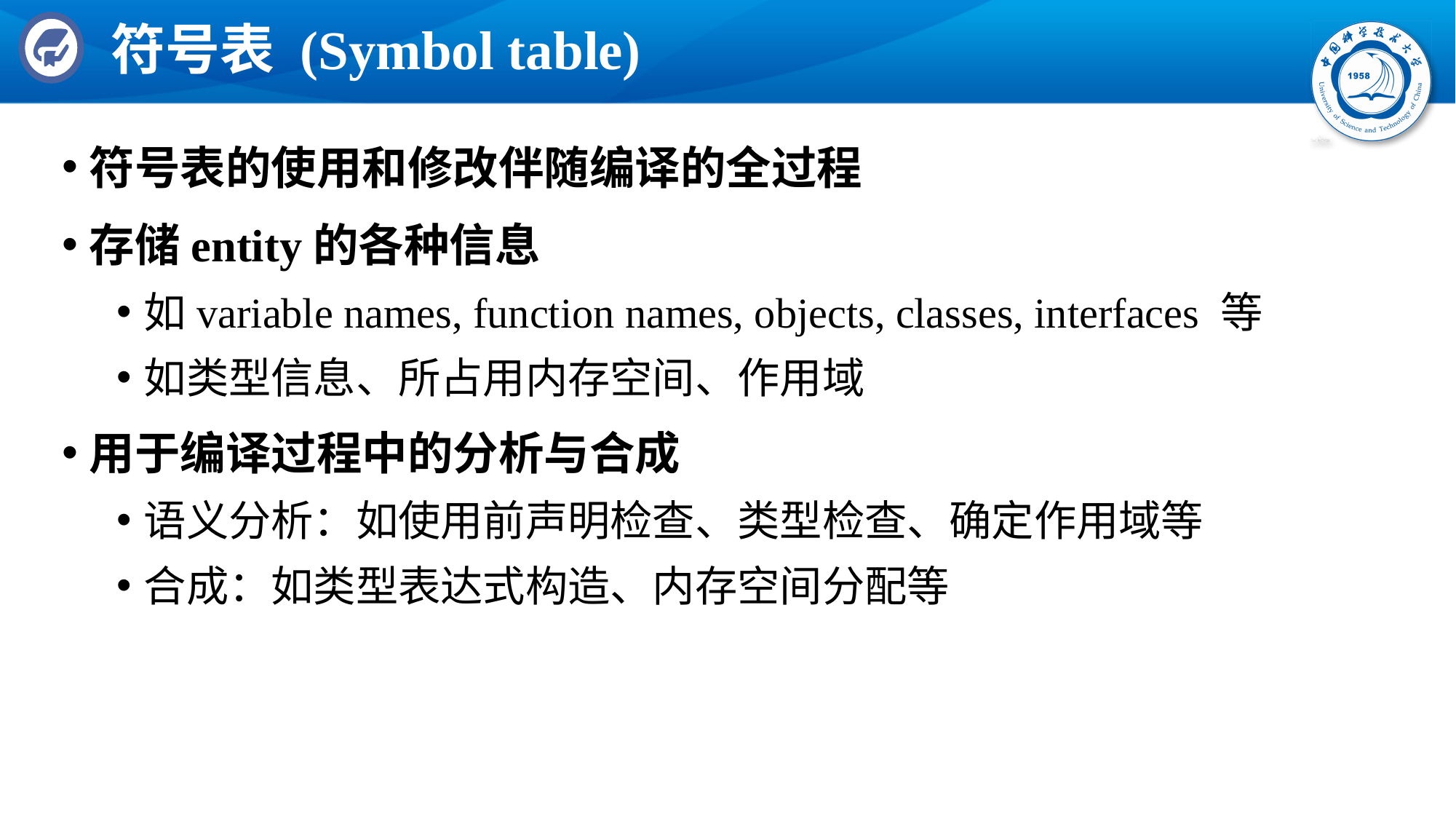

# 符号表 (Symbol table)
符号表的使用和修改伴随编译的全过程
存储entity的各种信息
如variable names, function names, objects, classes, interfaces 等
如类型信息、所占用内存空间、作用域
用于编译过程中的分析与合成
语义分析：如使用前声明检查、类型检查、确定作用域等
合成：如类型表达式构造、内存空间分配等